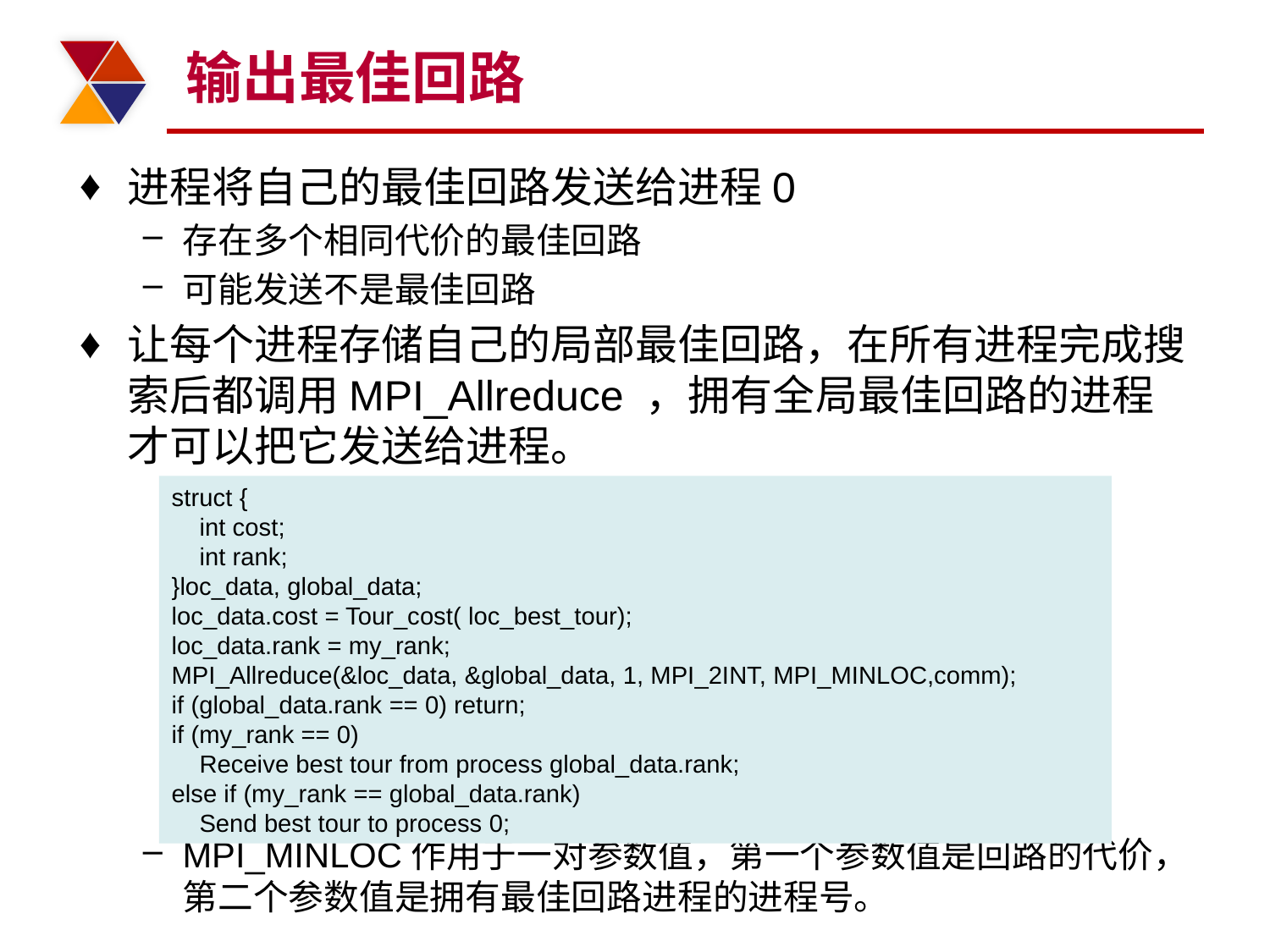

# 输出最佳回路
进程将自己的最佳回路发送给进程0
存在多个相同代价的最佳回路
可能发送不是最佳回路
让每个进程存储自己的局部最佳回路，在所有进程完成搜索后都调用MPI_Allreduce ，拥有全局最佳回路的进程才可以把它发送给进程。

MPI_MINLOC作用于一对参数值，第一个参数值是回路的代价，第二个参数值是拥有最佳回路进程的进程号。
struct {
    int cost;
    int rank;
}loc_data, global_data;
loc_data.cost = Tour_cost( loc_best_tour);
loc_data.rank = my_rank;
MPI_Allreduce(&loc_data, &global_data, 1, MPI_2INT, MPI_MINLOC,comm);
if (global_data.rank == 0) return;
if (my_rank == 0)
    Receive best tour from process global_data.rank;
else if (my_rank == global_data.rank)
    Send best tour to process 0;